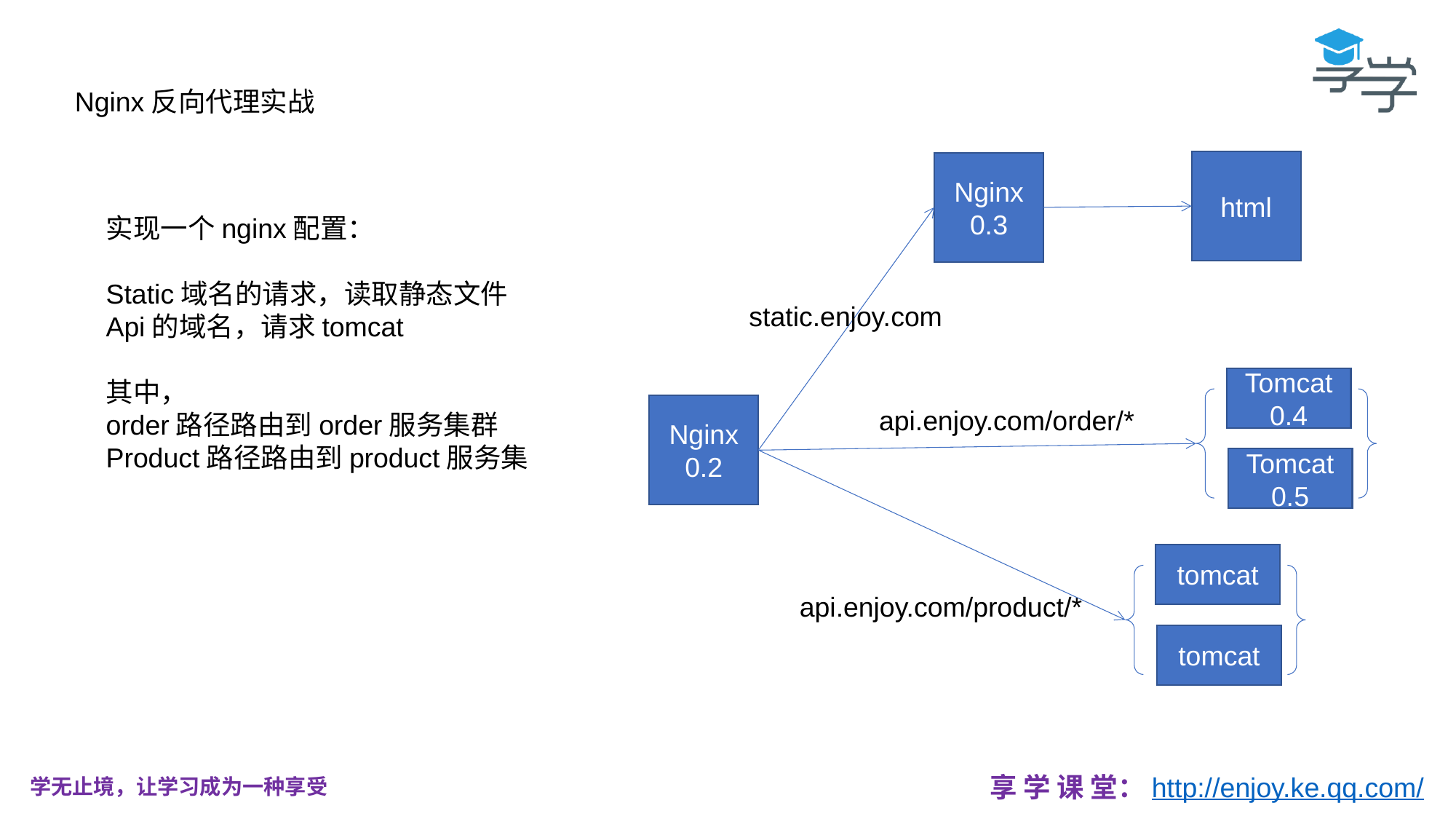

Nginx反向代理实战
html
Nginx
0.3
实现一个nginx配置：

Static域名的请求，读取静态文件
Api的域名，请求tomcat

其中，
order路径路由到order服务集群
Product路径路由到product服务集
static.enjoy.com
Tomcat0.4

Nginx
0.2
api.enjoy.com/order/*
Tomcat0.5
tomcat

api.enjoy.com/product/*
tomcat